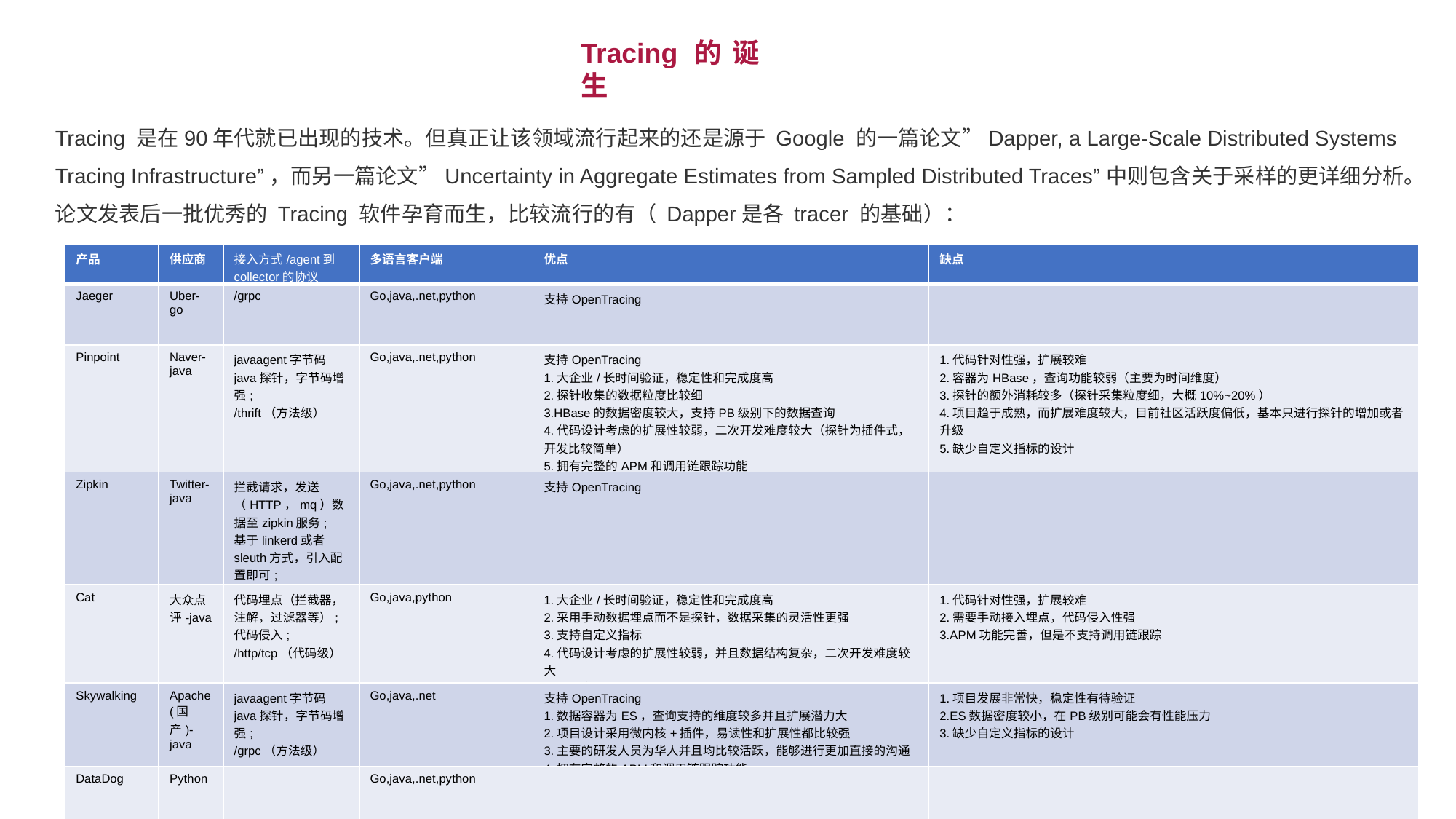

Tracing的诞生
Tracing 是在90年代就已出现的技术。但真正让该领域流行起来的还是源于 Google 的一篇论文”Dapper, a Large-Scale Distributed Systems Tracing Infrastructure”，而另一篇论文”Uncertainty in Aggregate Estimates from Sampled Distributed Traces”中则包含关于采样的更详细分析。论文发表后一批优秀的 Tracing 软件孕育而生，比较流行的有（ Dapper是各 tracer 的基础）：

| 产品 | 供应商 | 接入方式/agent到collector的协议 | 多语言客户端 | 优点 | 缺点 |
| --- | --- | --- | --- | --- | --- |
| Jaeger | Uber-go | /grpc | Go,java,.net,python | 支持OpenTracing |  |
| Pinpoint | Naver-java | javaagent字节码 java探针，字节码增强; /thrift（方法级） | Go,java,.net,python | 支持OpenTracing 1.大企业/长时间验证，稳定性和完成度高 2.探针收集的数据粒度比较细 3.HBase的数据密度较大，支持PB级别下的数据查询 4.代码设计考虑的扩展性较弱，二次开发难度较大（探针为插件式，开发比较简单） 5.拥有完整的APM和调用链跟踪功能 | 1.代码针对性强，扩展较难 2.容器为HBase，查询功能较弱（主要为时间维度） 3.探针的额外消耗较多（探针采集粒度细，大概10%~20%） 4.项目趋于成熟，而扩展难度较大，目前社区活跃度偏低，基本只进行探针的增加或者升级 5.缺少自定义指标的设计 |
| Zipkin | Twitter-java | 拦截请求，发送（HTTP，mq）数据至zipkin服务; 基于linkerd或者sleuth方式，引入配置即可; /http;mq(接口级) | Go,java,.net,python | 支持OpenTracing |  |
| Cat | 大众点评-java | 代码埋点（拦截器，注解，过滤器等）; 代码侵入; /http/tcp（代码级） | Go,java,python | 1.大企业/长时间验证，稳定性和完成度高 2.采用手动数据埋点而不是探针，数据采集的灵活性更强 3.支持自定义指标 4.代码设计考虑的扩展性较弱，并且数据结构复杂，二次开发难度较大 5.拥有完善的监控告警机制 | 1.代码针对性强，扩展较难 2.需要手动接入埋点，代码侵入性强 3.APM功能完善，但是不支持调用链跟踪 |
| Skywalking | Apache(国产)-java | javaagent字节码 java探针，字节码增强; /grpc（方法级） | Go,java,.net | 支持OpenTracing 1.数据容器为ES，查询支持的维度较多并且扩展潜力大 2.项目设计采用微内核+插件，易读性和扩展性都比较强 3.主要的研发人员为华人并且均比较活跃，能够进行更加直接的沟通 4.拥有完整的APM和调用链跟踪功能 | 1.项目发展非常快，稳定性有待验证 2.ES数据密度较小，在PB级别可能会有性能压力 3.缺少自定义指标的设计 |
| DataDog | Python |  | Go,java,.net,python |  |  |